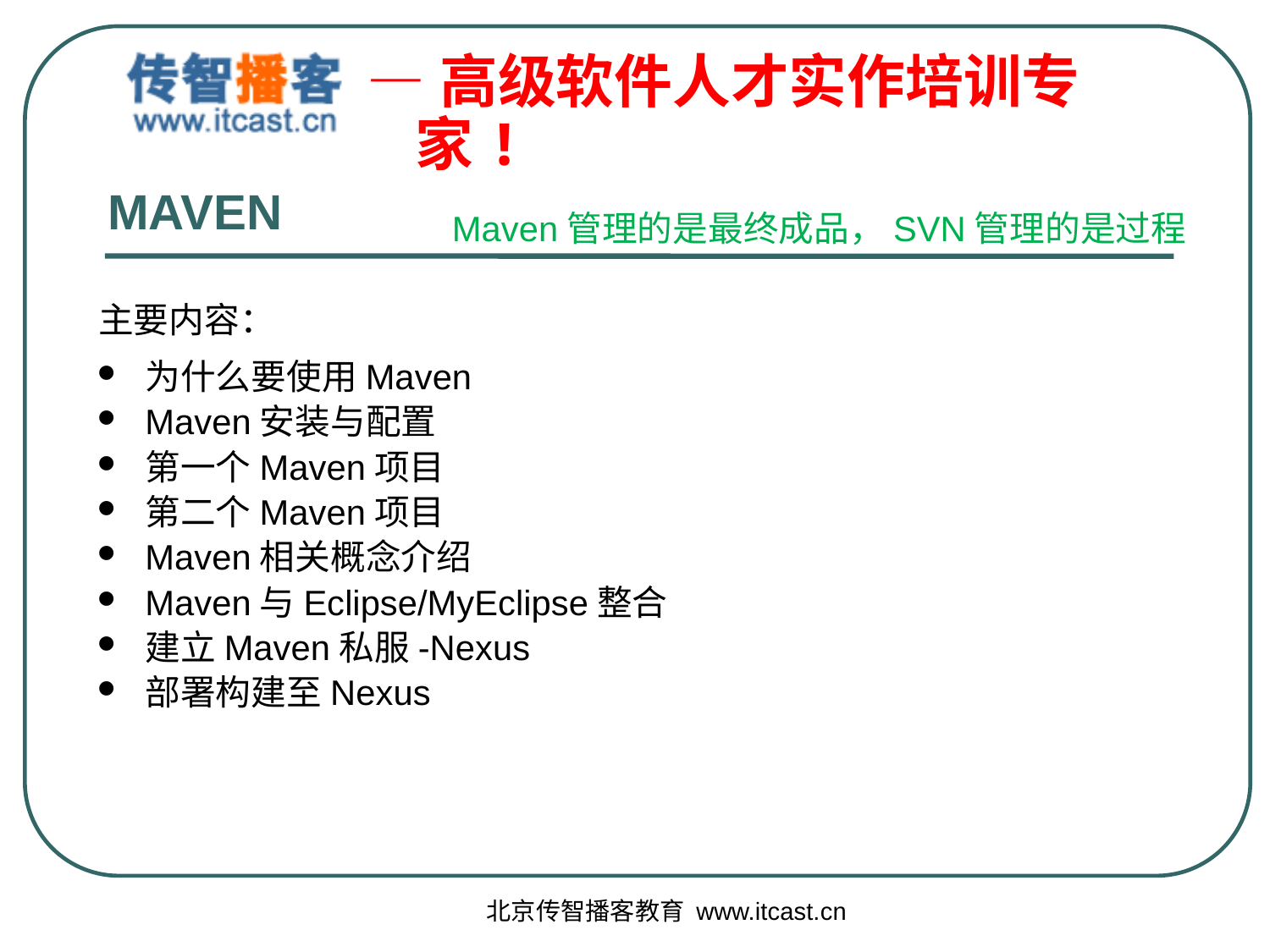

# MAVEN
Maven管理的是最终成品，SVN管理的是过程
主要内容：
为什么要使用Maven
Maven安装与配置
第一个Maven项目
第二个Maven项目
Maven相关概念介绍
Maven与Eclipse/MyEclipse整合
建立Maven私服-Nexus
部署构建至Nexus
北京传智播客教育 www.itcast.cn